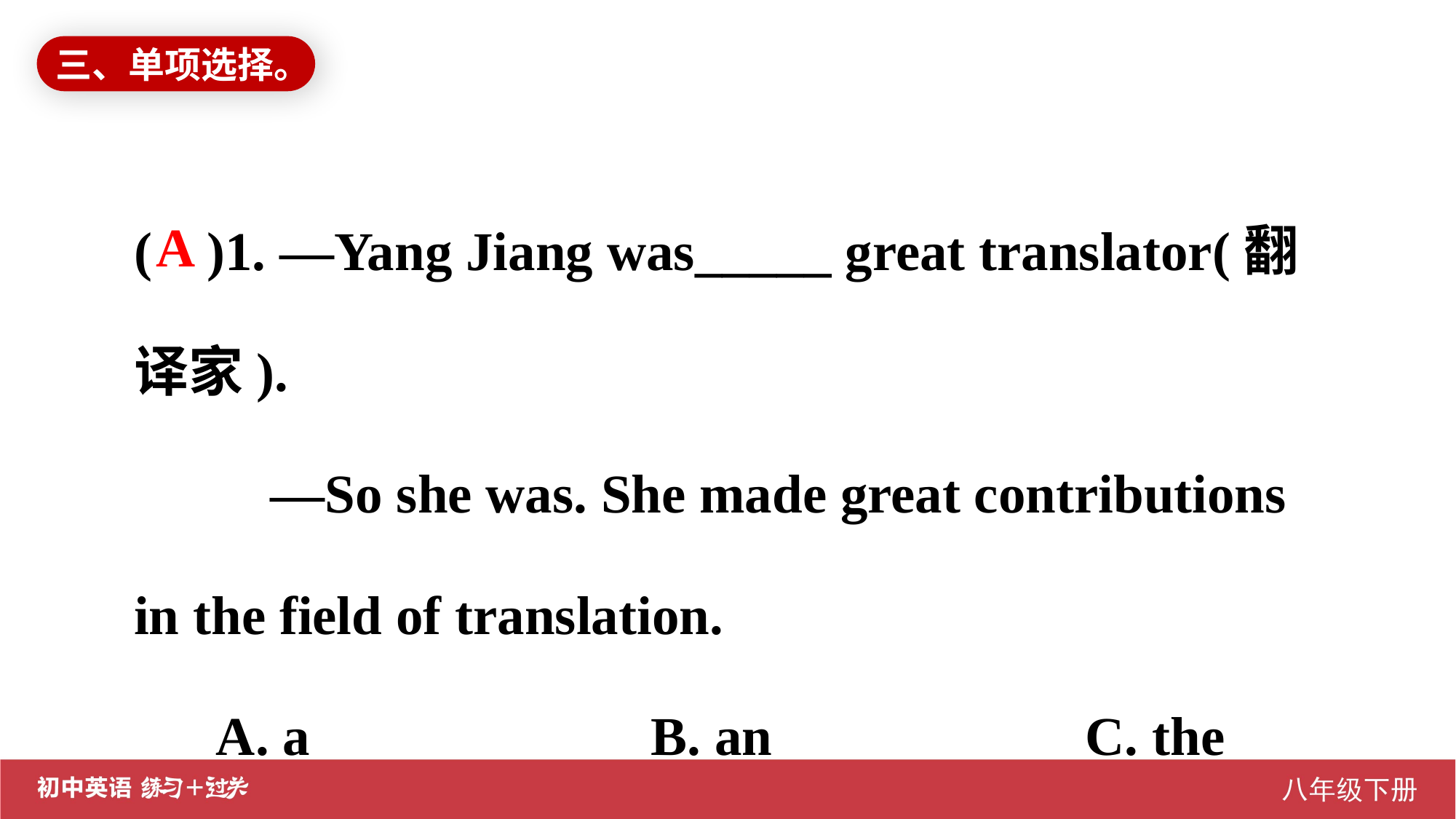

三、单项选择。
(    )1. —Yang Jiang was_____ great translator(翻译家).
          —So she was. She made great contributions in the field of translation.
      A. a                         B. an                       C. the
A